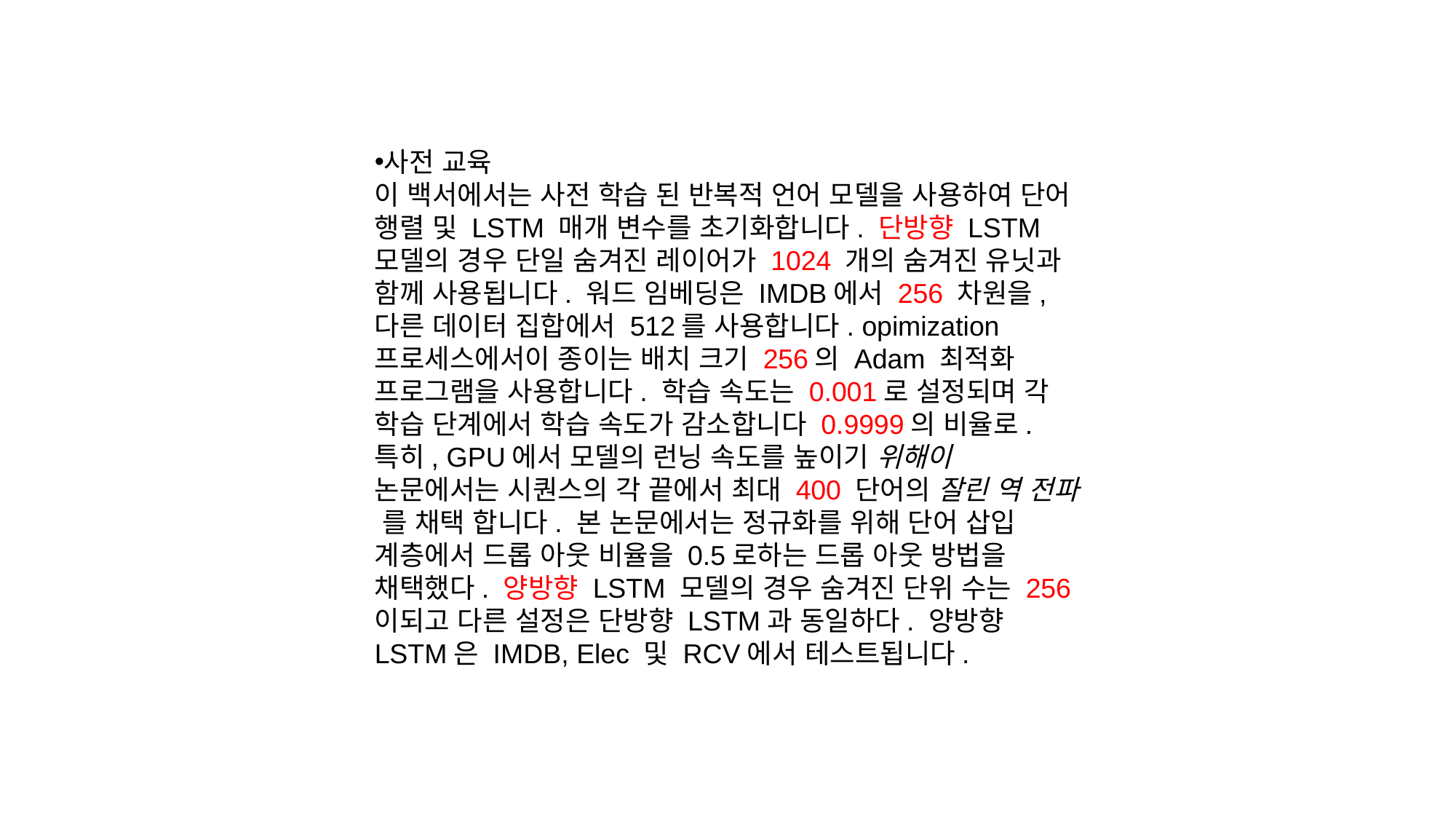

사전 교육
이 백서에서는 사전 학습 된 반복적 언어 모델을 사용하여 단어 행렬 및 LSTM 매개 변수를 초기화합니다. 단방향 LSTM 모델의 경우 단일 숨겨진 레이어가 1024 개의 숨겨진 유닛과 함께 사용됩니다. 워드 임베딩은 IMDB에서 256 차원을, 다른 데이터 집합에서 512를 사용합니다. opimization 프로세스에서이 종이는 배치 크기 256의 Adam 최적화 프로그램을 사용합니다. 학습 속도는 0.001로 설정되며 각 학습 단계에서 학습 속도가 감소합니다 0.9999의 비율로.
특히, GPU에서 모델의 런닝 속도를 높이기 위해이 논문에서는 시퀀스의 각 끝에서 최대 400 단어의 잘린 역 전파 를 채택 합니다. 본 논문에서는 정규화를 위해 단어 삽입 계층에서 드롭 아웃 비율을 0.5로하는 드롭 아웃 방법을 채택했다. 양방향 LSTM 모델의 경우 숨겨진 단위 수는 256이되고 다른 설정은 단방향 LSTM과 동일하다. 양방향 LSTM은 IMDB, Elec 및 RCV에서 테스트됩니다.